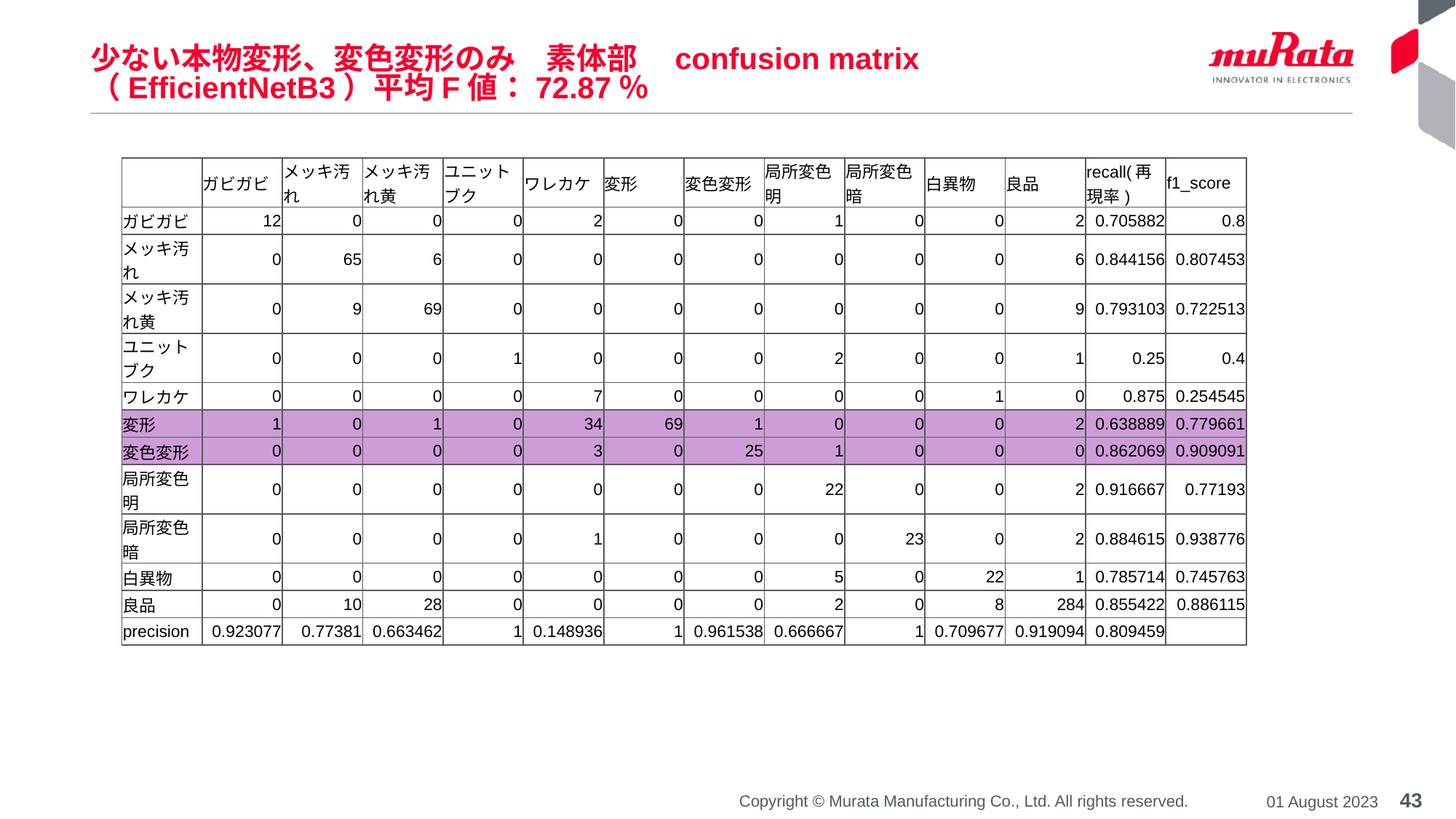

# 少ない本物変形、変色変形のみ　素体部　confusion matrix　 （EfficientNetB3）平均F値：72.87％
|  | ガビガビ | メッキ汚れ | メッキ汚れ黄 | ユニットブク | ワレカケ | 変形 | 変色変形 | 局所変色明 | 局所変色暗 | 白異物 | 良品 | recall(再現率) | f1\_score |
| --- | --- | --- | --- | --- | --- | --- | --- | --- | --- | --- | --- | --- | --- |
| ガビガビ | 12 | 0 | 0 | 0 | 2 | 0 | 0 | 1 | 0 | 0 | 2 | 0.705882 | 0.8 |
| メッキ汚れ | 0 | 65 | 6 | 0 | 0 | 0 | 0 | 0 | 0 | 0 | 6 | 0.844156 | 0.807453 |
| メッキ汚れ黄 | 0 | 9 | 69 | 0 | 0 | 0 | 0 | 0 | 0 | 0 | 9 | 0.793103 | 0.722513 |
| ユニットブク | 0 | 0 | 0 | 1 | 0 | 0 | 0 | 2 | 0 | 0 | 1 | 0.25 | 0.4 |
| ワレカケ | 0 | 0 | 0 | 0 | 7 | 0 | 0 | 0 | 0 | 1 | 0 | 0.875 | 0.254545 |
| 変形 | 1 | 0 | 1 | 0 | 34 | 69 | 1 | 0 | 0 | 0 | 2 | 0.638889 | 0.779661 |
| 変色変形 | 0 | 0 | 0 | 0 | 3 | 0 | 25 | 1 | 0 | 0 | 0 | 0.862069 | 0.909091 |
| 局所変色明 | 0 | 0 | 0 | 0 | 0 | 0 | 0 | 22 | 0 | 0 | 2 | 0.916667 | 0.77193 |
| 局所変色暗 | 0 | 0 | 0 | 0 | 1 | 0 | 0 | 0 | 23 | 0 | 2 | 0.884615 | 0.938776 |
| 白異物 | 0 | 0 | 0 | 0 | 0 | 0 | 0 | 5 | 0 | 22 | 1 | 0.785714 | 0.745763 |
| 良品 | 0 | 10 | 28 | 0 | 0 | 0 | 0 | 2 | 0 | 8 | 284 | 0.855422 | 0.886115 |
| precision | 0.923077 | 0.77381 | 0.663462 | 1 | 0.148936 | 1 | 0.961538 | 0.666667 | 1 | 0.709677 | 0.919094 | 0.809459 |  |